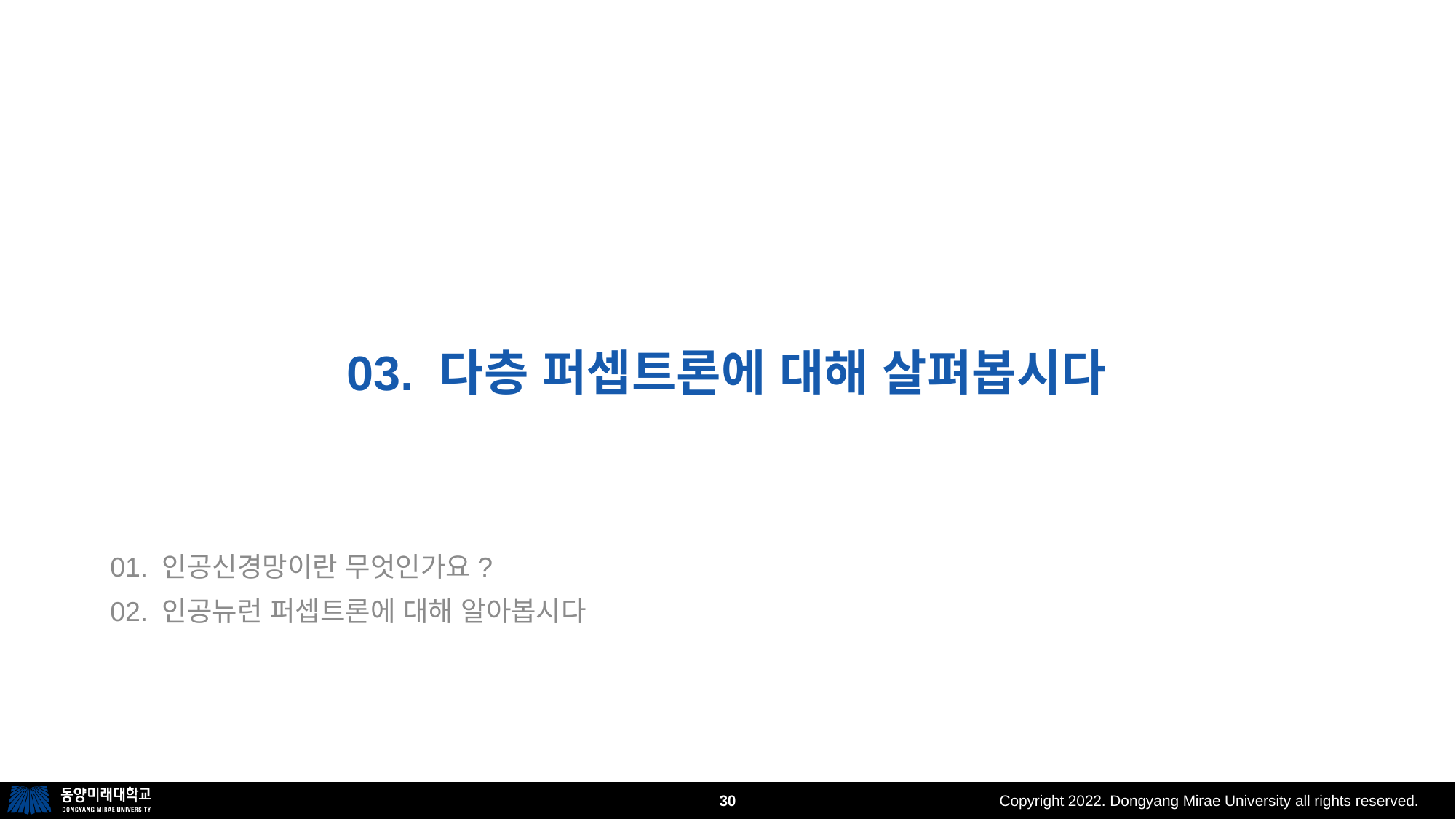

# 03. 다층 퍼셉트론에 대해 살펴봅시다
01. 인공신경망이란 무엇인가요?
02. 인공뉴런 퍼셉트론에 대해 알아봅시다
30